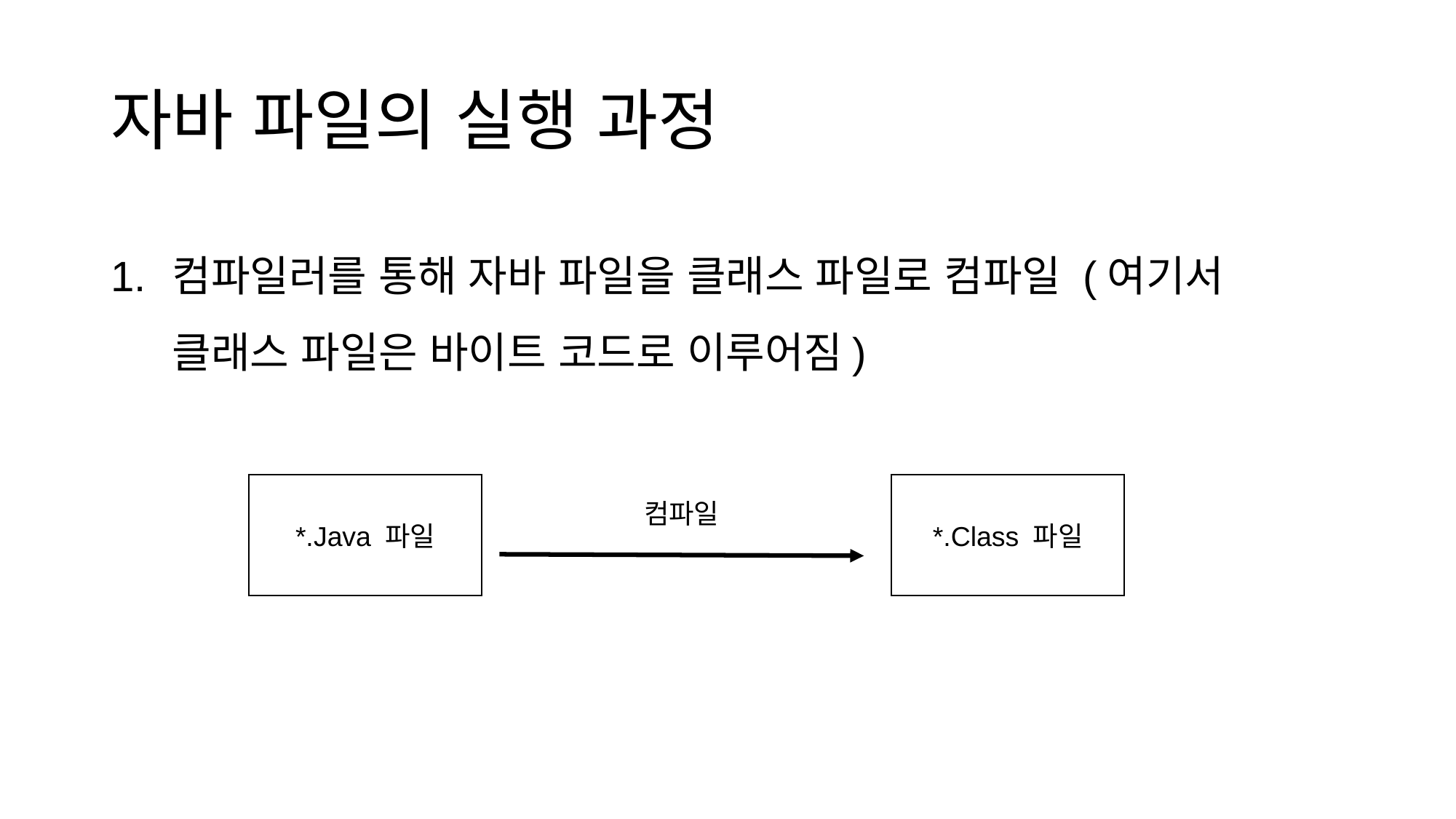

# 자바 파일의 실행 과정
컴파일러를 통해 자바 파일을 클래스 파일로 컴파일 (여기서 클래스 파일은 바이트 코드로 이루어짐)
*.Java 파일
*.Class 파일
컴파일